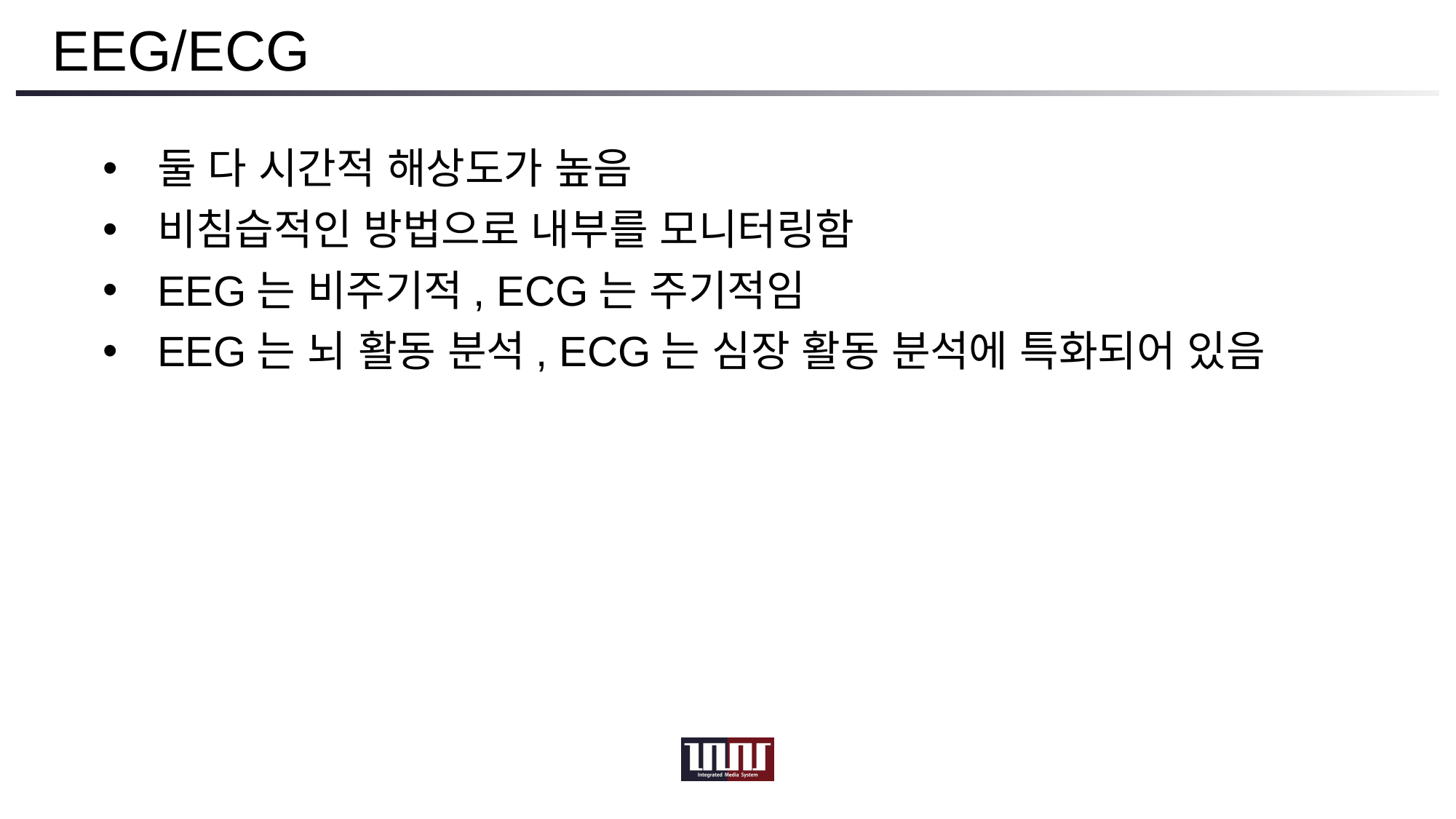

# EEG/ECG
둘 다 시간적 해상도가 높음
비침습적인 방법으로 내부를 모니터링함
EEG는 비주기적, ECG는 주기적임
EEG는 뇌 활동 분석, ECG는 심장 활동 분석에 특화되어 있음